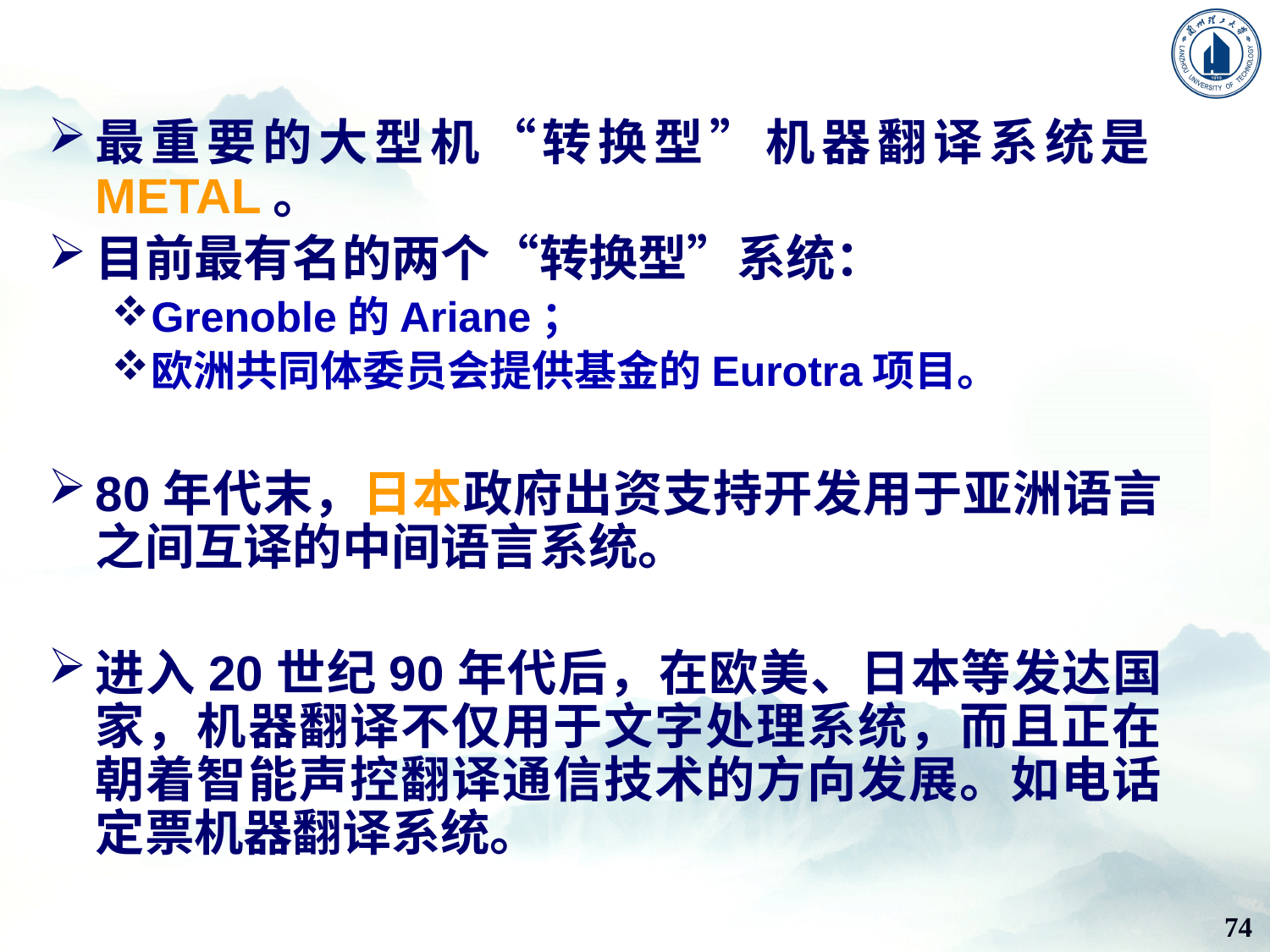

最重要的大型机“转换型”机器翻译系统是METAL。
目前最有名的两个“转换型”系统：
Grenoble的Ariane；
欧洲共同体委员会提供基金的Eurotra项目。

80年代末，日本政府出资支持开发用于亚洲语言之间互译的中间语言系统。

进入20世纪90年代后，在欧美、日本等发达国家，机器翻译不仅用于文字处理系统，而且正在朝着智能声控翻译通信技术的方向发展。如电话定票机器翻译系统。
74